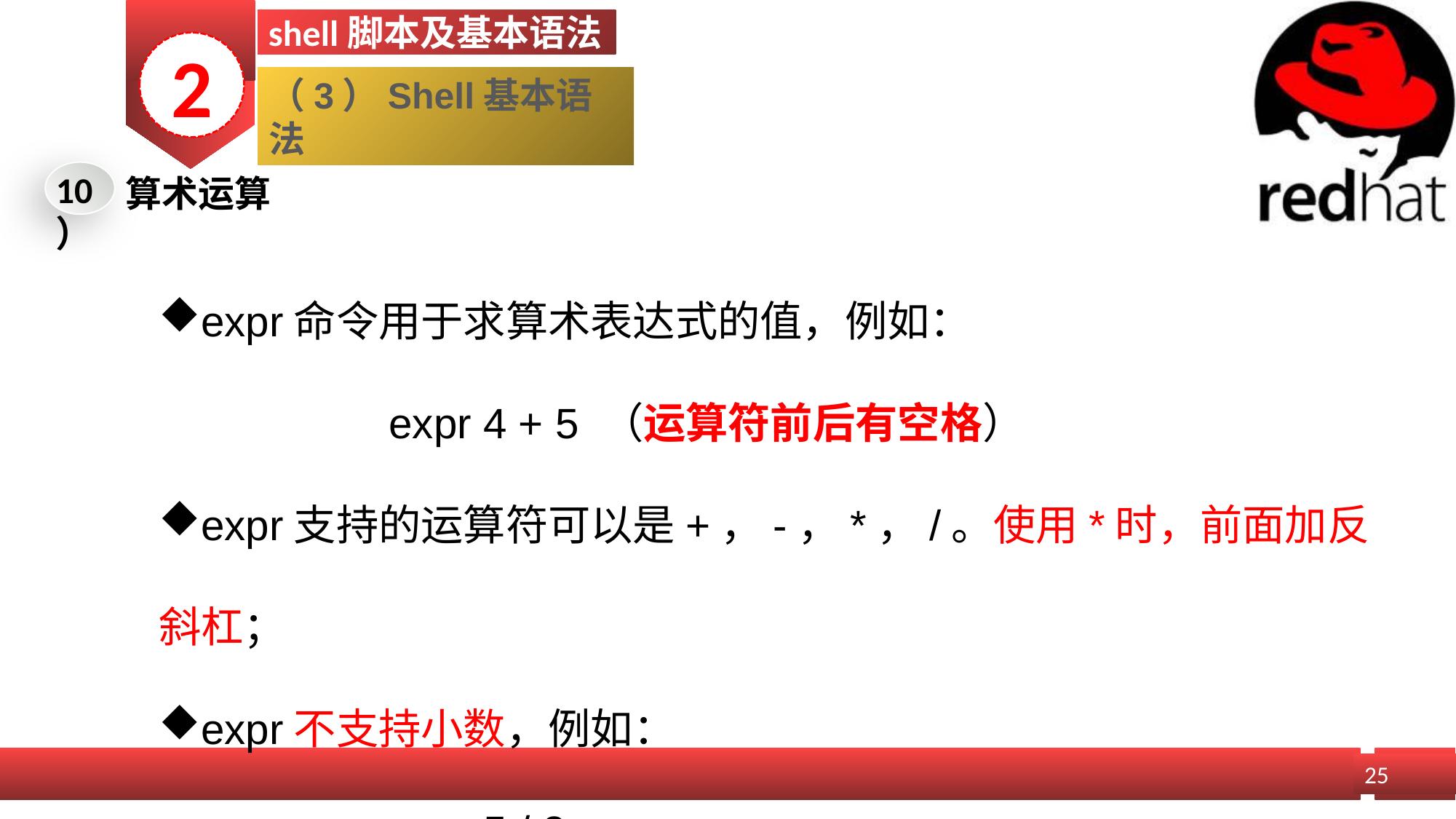

shell脚本及基本语法
2
（3）Shell基本语法
10）

算术运算
expr命令用于求算术表达式的值，例如：
	  	 expr 4 + 5 （运算符前后有空格）
expr支持的运算符可以是+，-，*，/。使用*时，前面加反斜杠；
expr不支持小数，例如：
		 expr 5 / 2